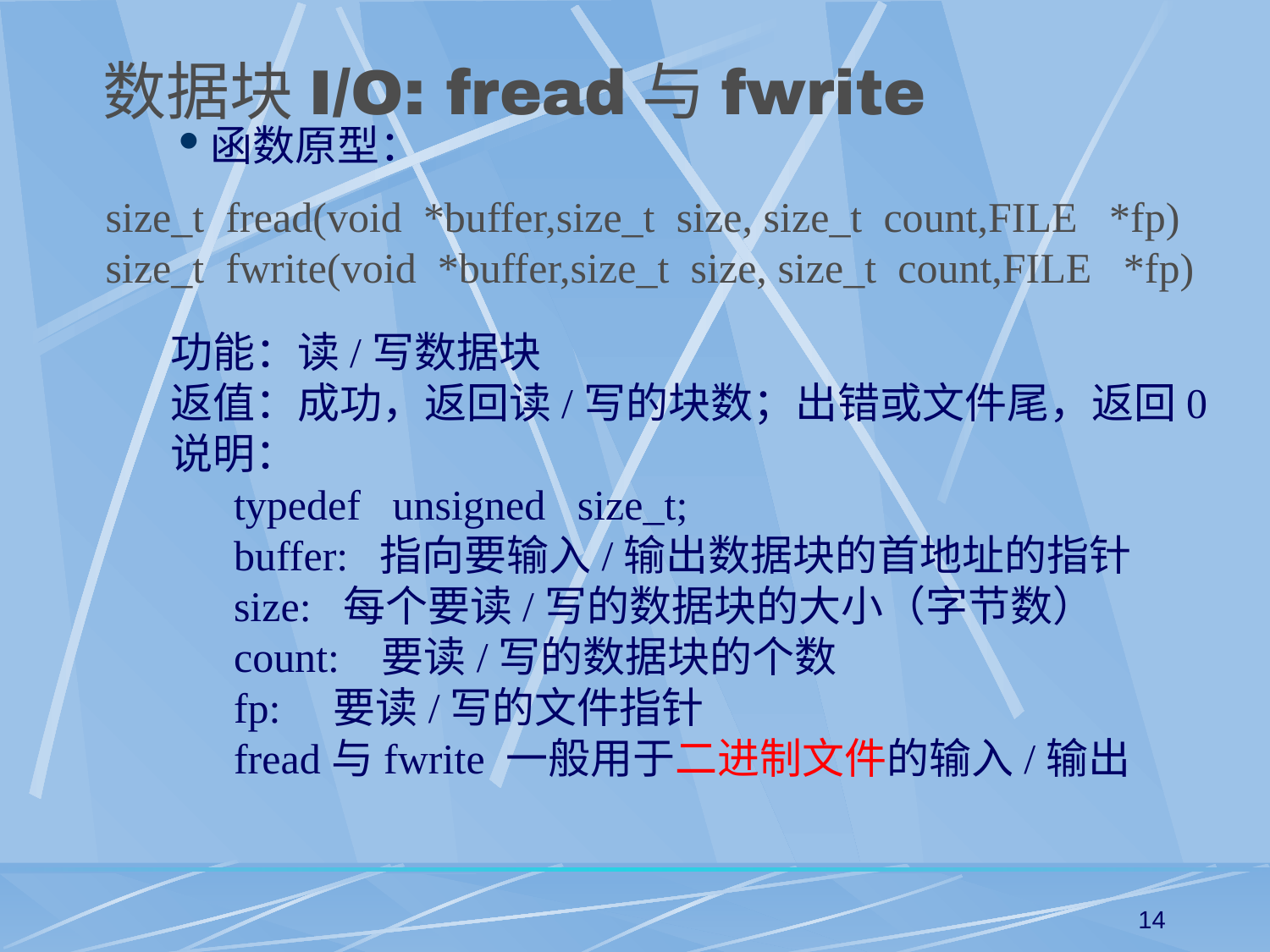

# 数据块I/O: fread与fwrite

函数原型：
size_t  fread(void  *buffer,size_t  size, size_t  count,FILE   *fp)
size_t  fwrite(void  *buffer,size_t  size, size_t  count,FILE   *fp)
功能：读/写数据块
返值：成功，返回读/写的块数；出错或文件尾，返回0
说明：
typedef   unsigned   size_t;
buffer:  指向要输入/输出数据块的首地址的指针
size:  每个要读/写的数据块的大小（字节数）
count:   要读/写的数据块的个数
fp:    要读/写的文件指针
fread与fwrite 一般用于二进制文件的输入/输出
14